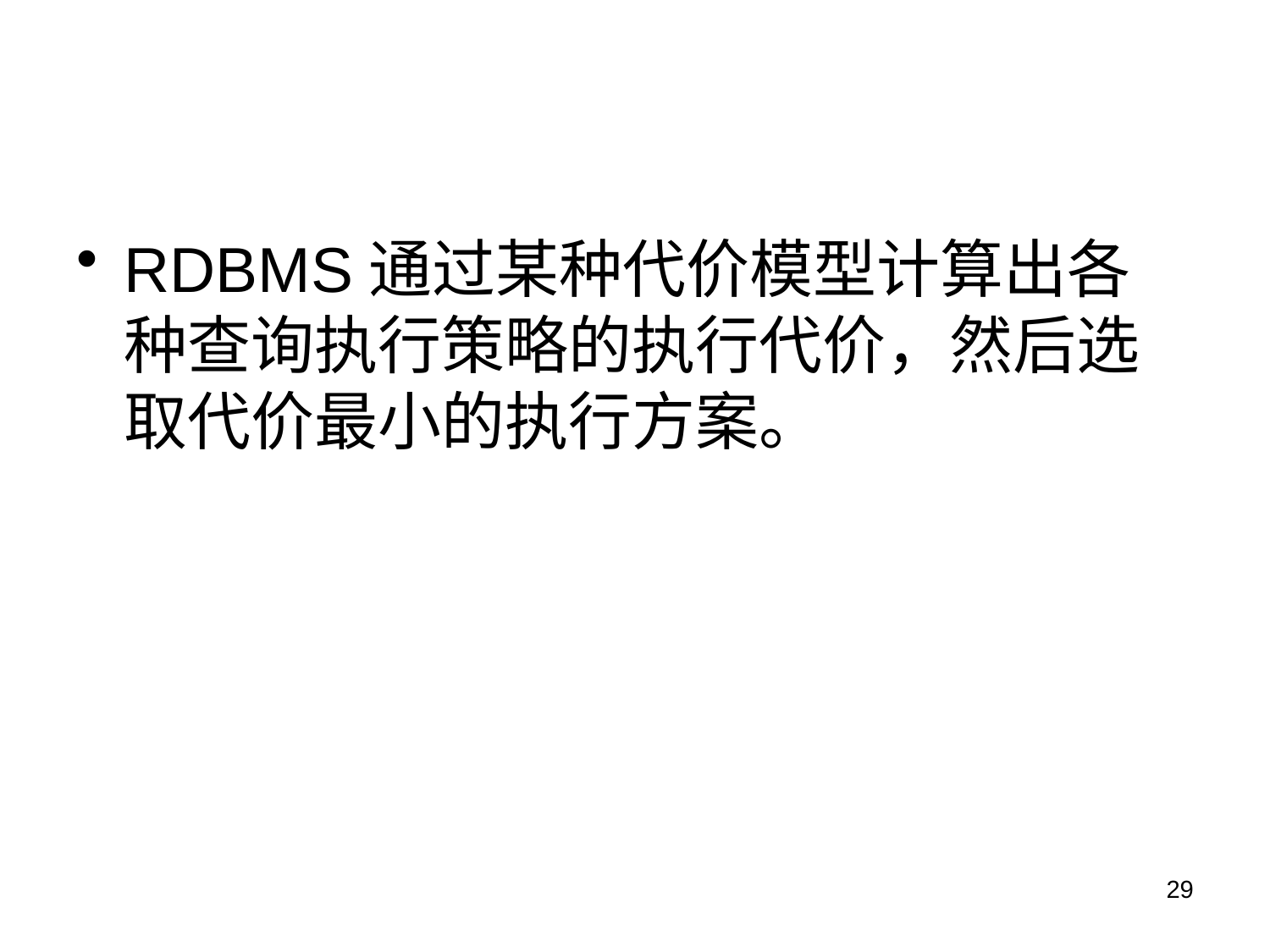

RDBMS通过某种代价模型计算出各种查询执行策略的执行代价，然后选取代价最小的执行方案。

29